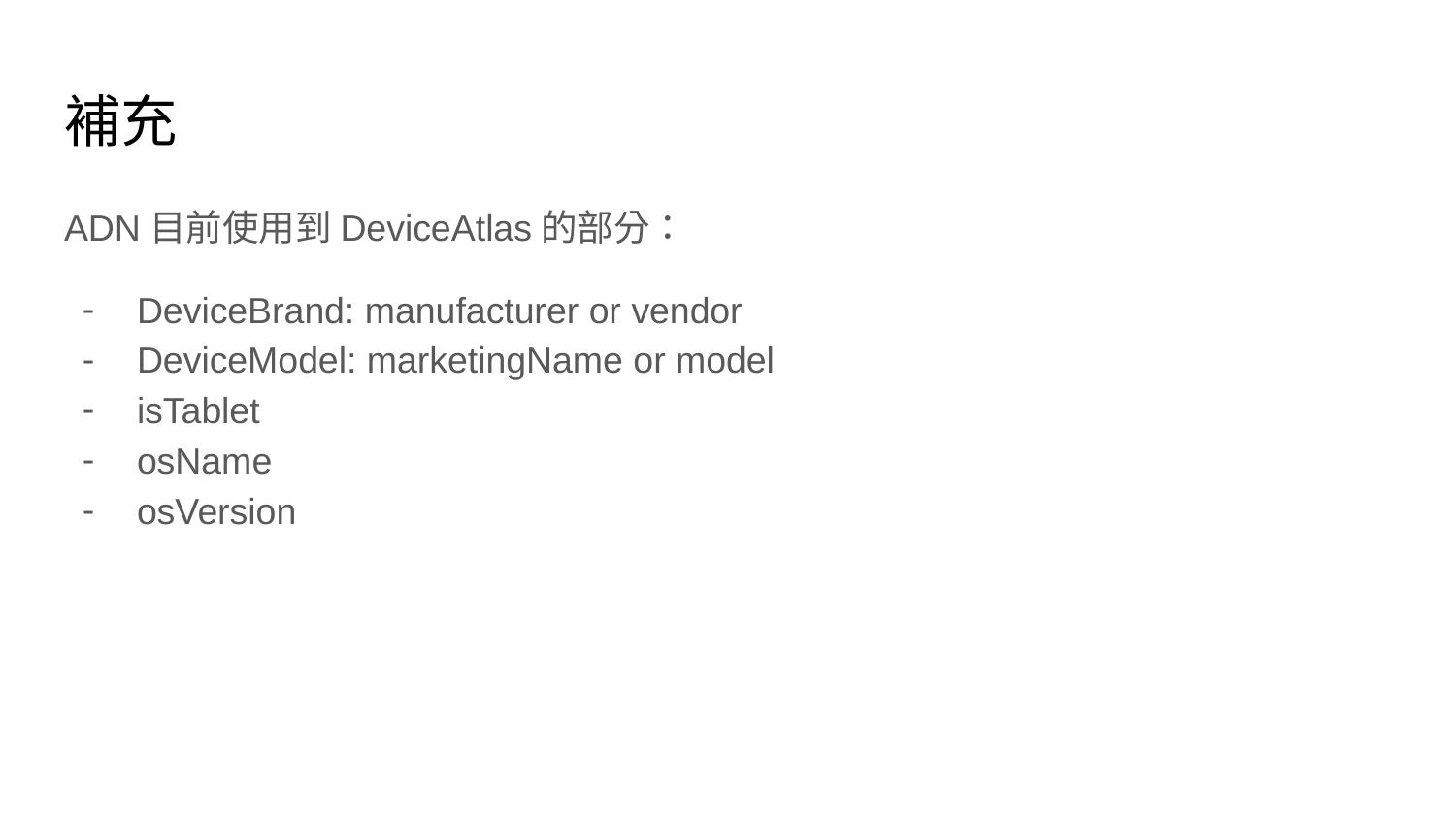

# 補充

ADN目前使用到DeviceAtlas的部分：
DeviceBrand: manufacturer or vendor
DeviceModel: marketingName or model
isTablet
osName
osVersion